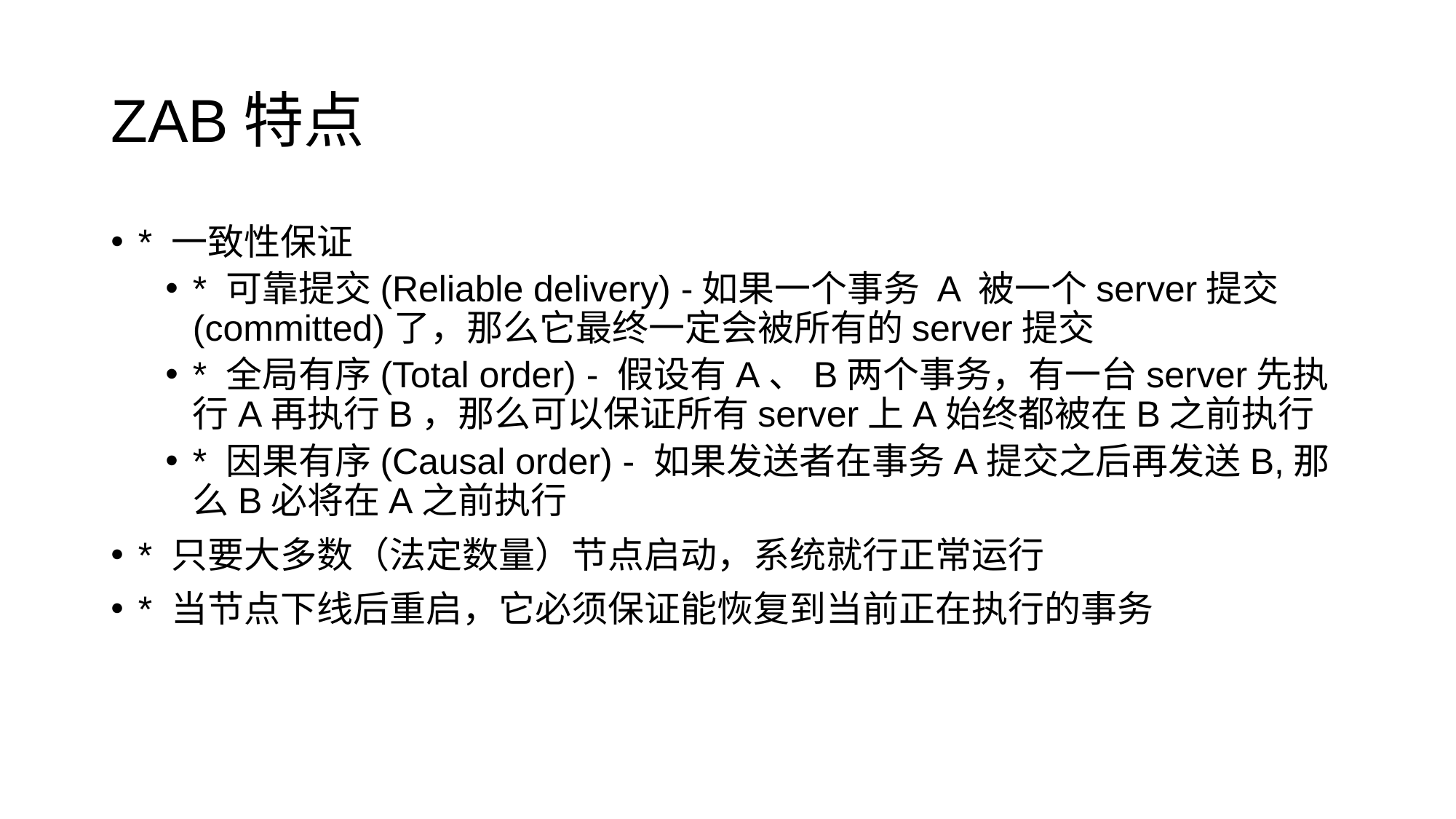

# ZAB特点
* 一致性保证
* 可靠提交(Reliable delivery) -如果一个事务 A 被一个server提交(committed)了，那么它最终一定会被所有的server提交
* 全局有序(Total order) - 假设有A、B两个事务，有一台server先执行A再执行B，那么可以保证所有server上A始终都被在B之前执行
* 因果有序(Causal order) - 如果发送者在事务A提交之后再发送B,那么B必将在A之前执行
* 只要大多数（法定数量）节点启动，系统就行正常运行
* 当节点下线后重启，它必须保证能恢复到当前正在执行的事务